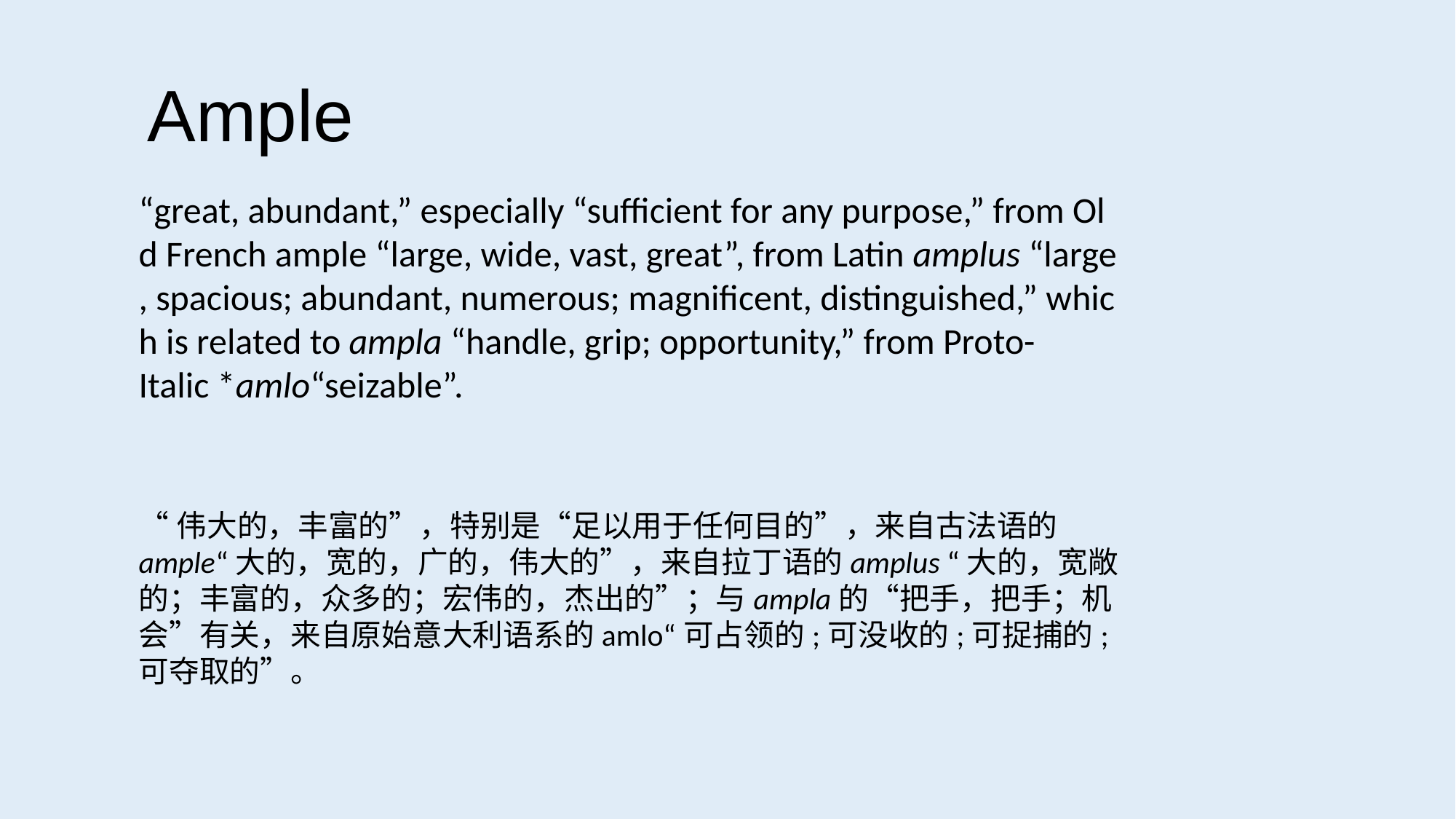

Ample
“great, abundant,” especially “sufficient for any purpose,” from Old French ample “large, wide, vast, great”, from Latin amplus “large, spacious; abundant, numerous; magnificent, distinguished,” which is related to ampla “handle, grip; opportunity,” from Proto-Italic *amlo“seizable”.
“伟大的，丰富的”，特别是“足以用于任何目的”，来自古法语的ample“大的，宽的，广的，伟大的”，来自拉丁语的amplus “大的，宽敞的；丰富的，众多的；宏伟的，杰出的”；与ampla的“把手，把手；机会”有关，来自原始意大利语系的amlo“可占领的;可没收的;可捉捕的;可夺取的”。